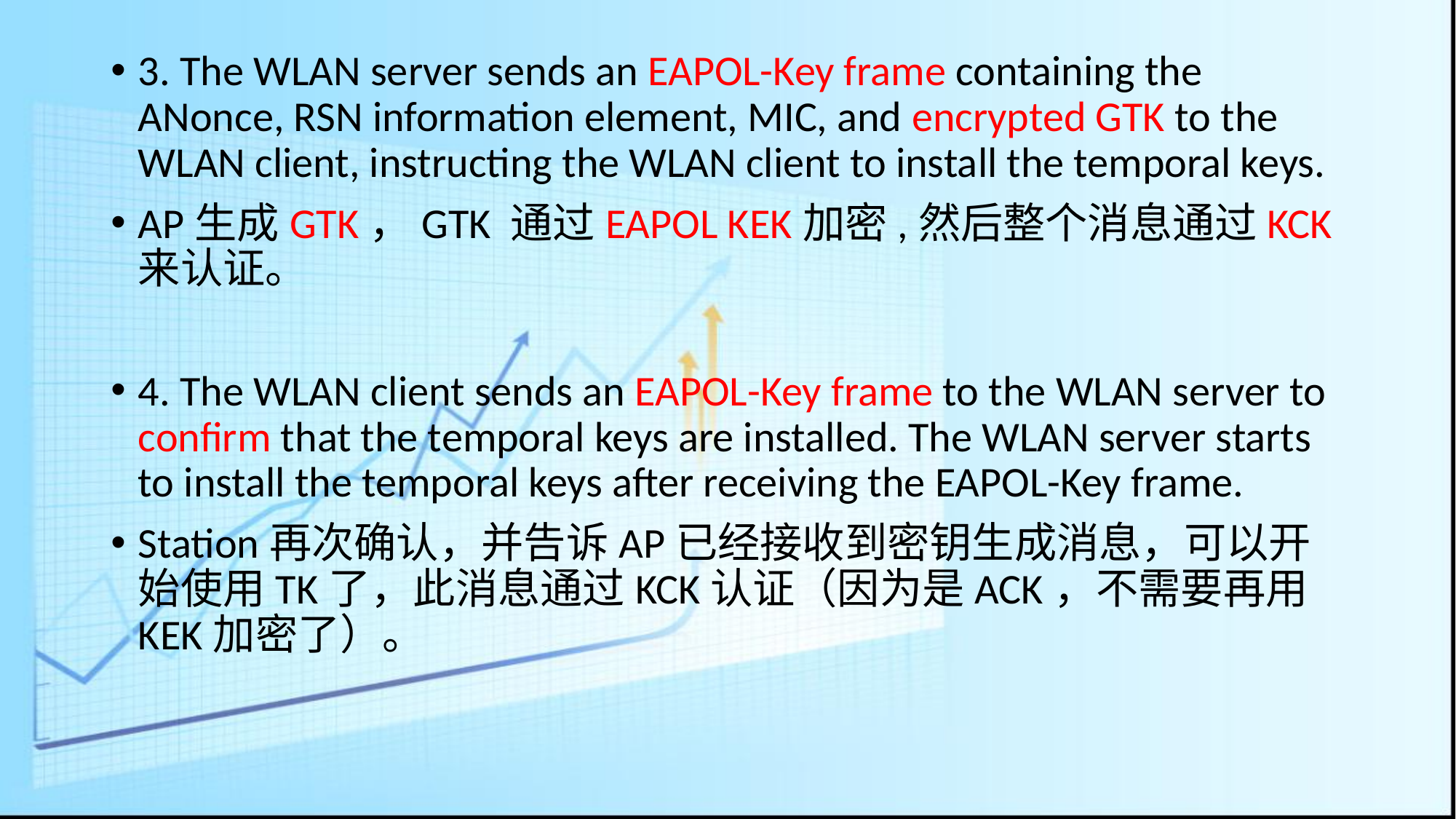

# 3. The WLAN server sends an EAPOL-Key frame containing the ANonce, RSN information element, MIC, and encrypted GTK to the WLAN client, instructing the WLAN client to install the temporal keys.
AP生成GTK，GTK 通过EAPOL KEK加密,然后整个消息通过KCK来认证。

4. The WLAN client sends an EAPOL-Key frame to the WLAN server to confirm that the temporal keys are installed. The WLAN server starts to install the temporal keys after receiving the EAPOL-Key frame.
Station再次确认，并告诉AP已经接收到密钥生成消息，可以开始使用TK了，此消息通过KCK认证（因为是ACK，不需要再用KEK加密了）。